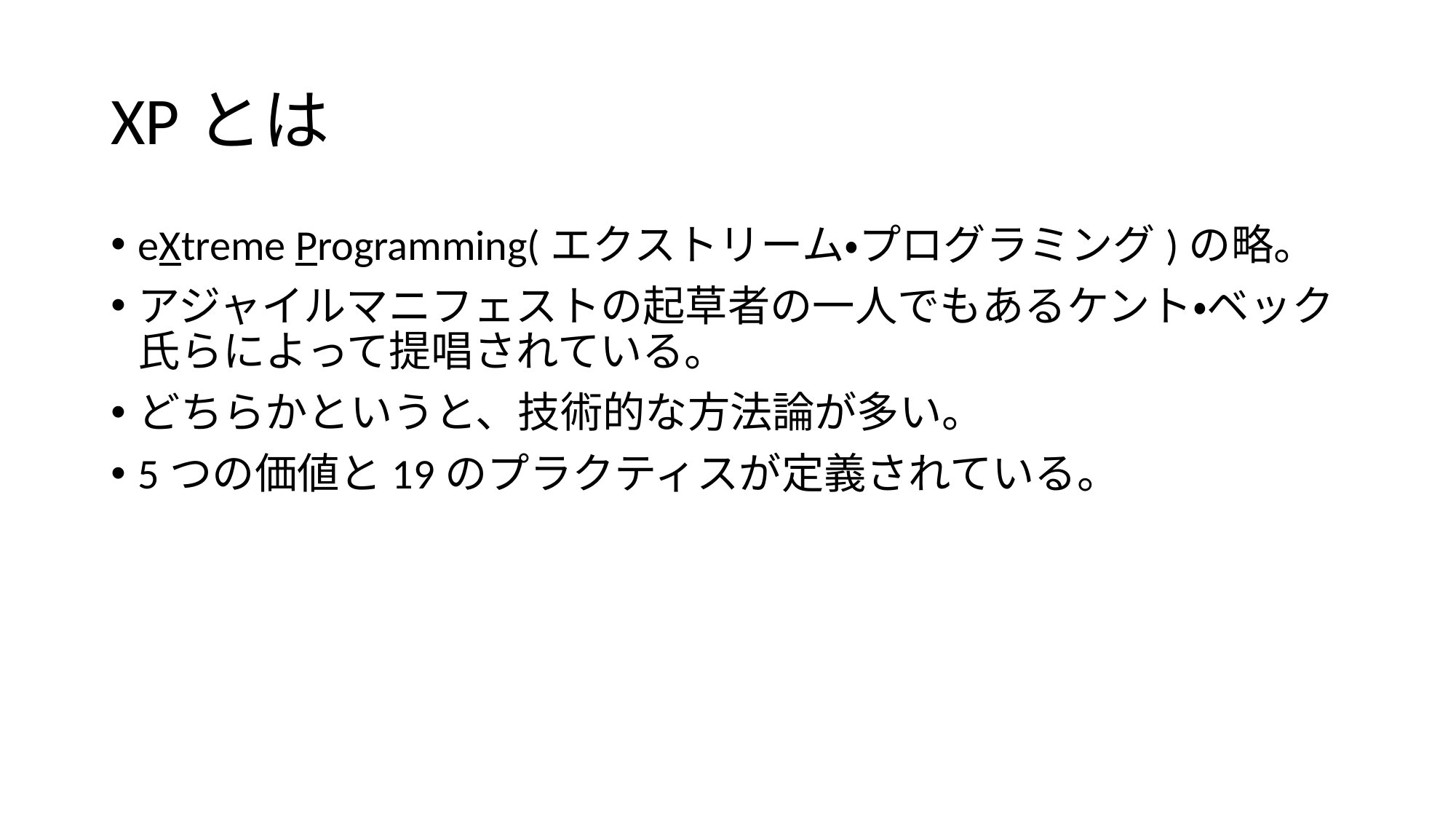

# XPとは
eXtreme Programming(エクストリーム・プログラミング)の略。
アジャイルマニフェストの起草者の一人でもあるケント・ベック氏らによって提唱されている。
どちらかというと、技術的な方法論が多い。
5つの価値と19のプラクティスが定義されている。